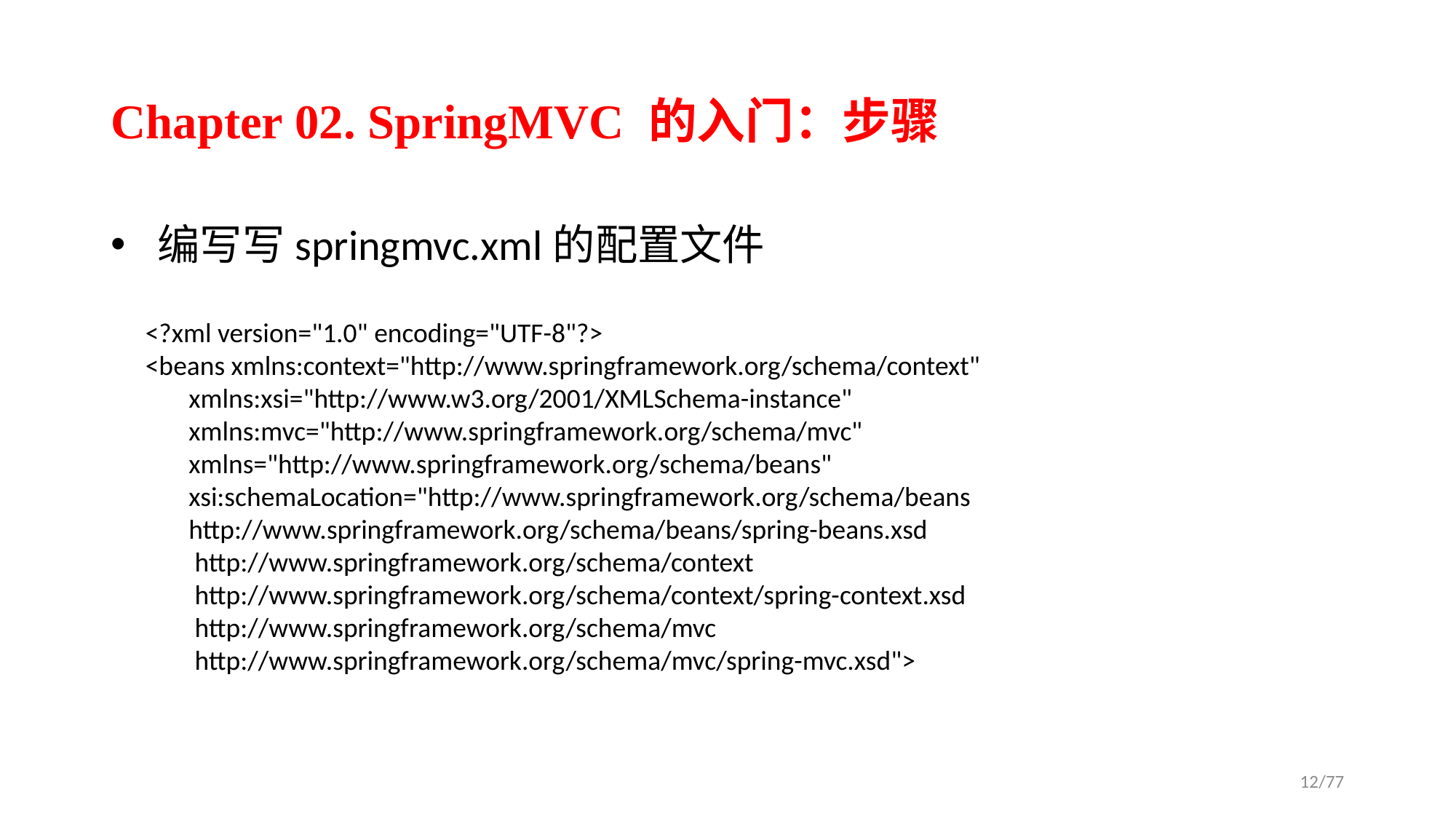

# Chapter 02. SpringMVC 的入门：步骤
 编写写springmvc.xml的配置文件
<?xml version="1.0" encoding="UTF-8"?>
<beans xmlns:context="http://www.springframework.org/schema/context"
       xmlns:xsi="http://www.w3.org/2001/XMLSchema-instance"
       xmlns:mvc="http://www.springframework.org/schema/mvc"
       xmlns="http://www.springframework.org/schema/beans"
       xsi:schemaLocation="http://www.springframework.org/schema/beans
       http://www.springframework.org/schema/beans/spring-beans.xsd
        http://www.springframework.org/schema/context
        http://www.springframework.org/schema/context/spring-context.xsd
        http://www.springframework.org/schema/mvc
        http://www.springframework.org/schema/mvc/spring-mvc.xsd">
12